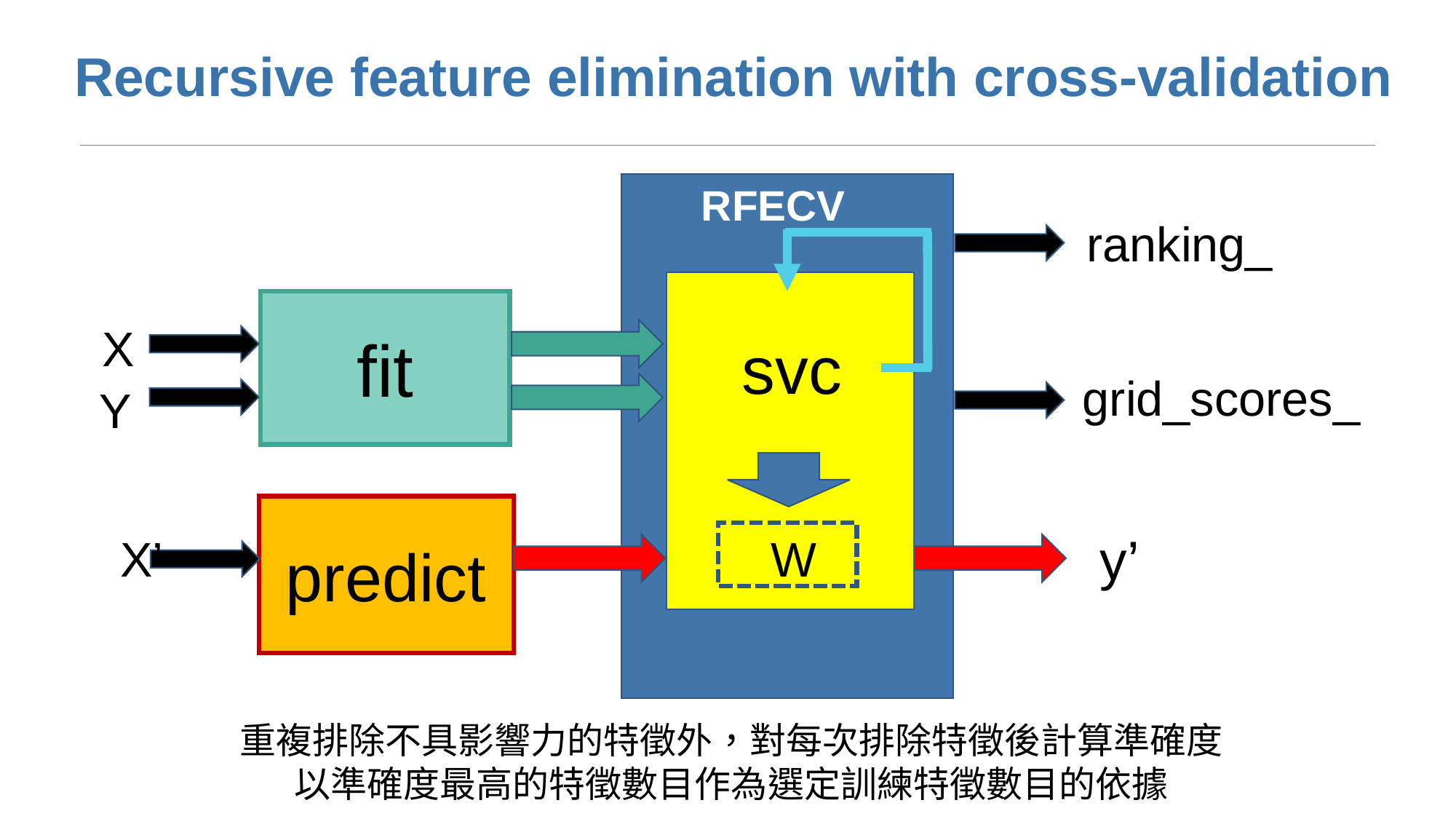

Recursive feature elimination with cross-validation
RFECV

ranking_

fit

predict

X
svc
grid_scores_
Y

y’
W

X’
重複排除不具影響力的特徵外，對每次排除特徵後計算準確度
以準確度最高的特徵數目作為選定訓練特徵數目的依據